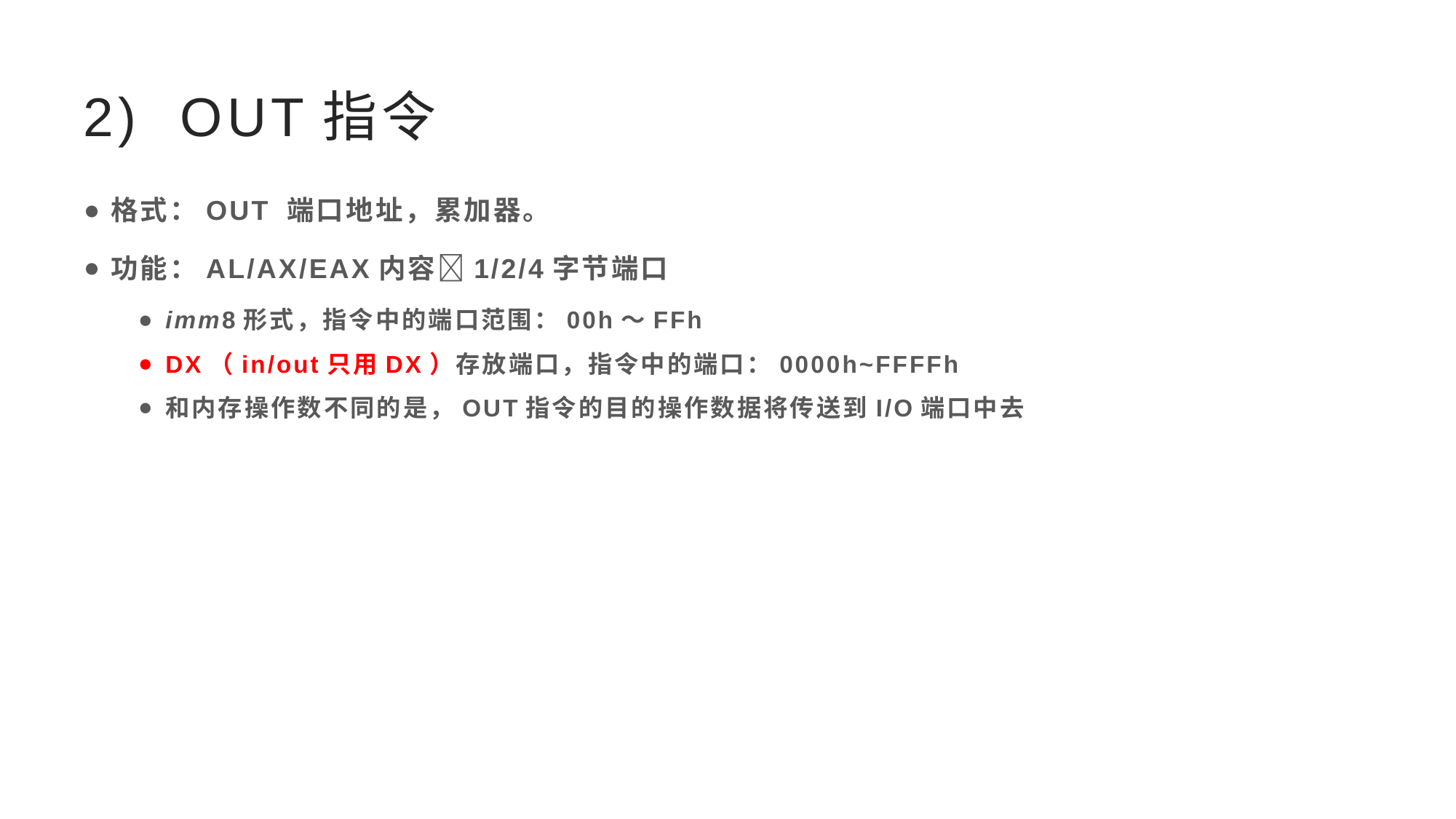

# 2)  OUT指令
格式：OUT 端口地址，累加器。
功能：AL/AX/EAX内容⇒1/2/4字节端口
imm8形式，指令中的端口范围：00h～FFh
DX（in/out只用DX）存放端口，指令中的端口：0000h~FFFFh
和内存操作数不同的是，OUT指令的目的操作数据将传送到I/O端口中去